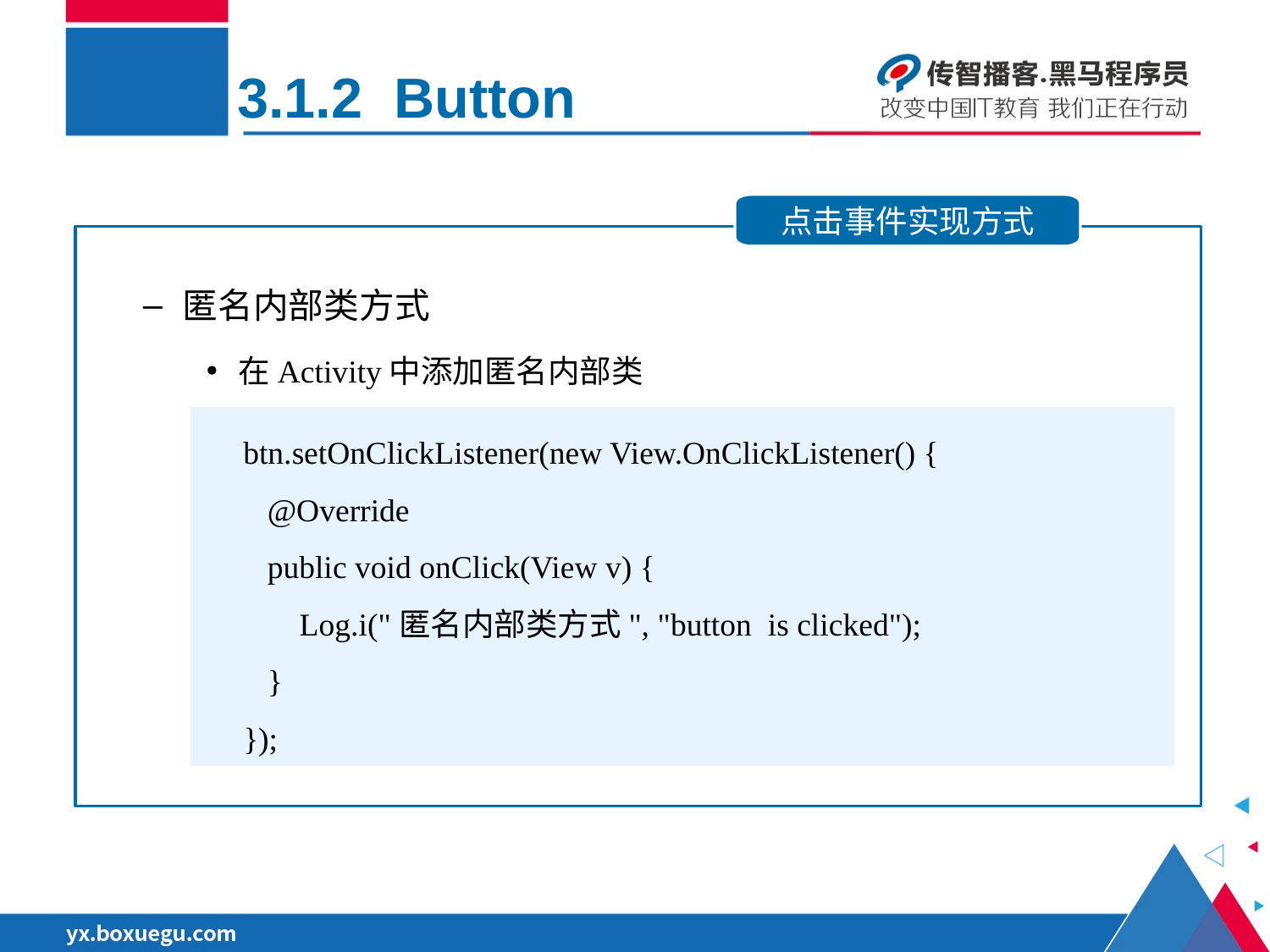

3.1.2  Button

点击事件实现方式

匿名内部类方式
在Activity中添加匿名内部类
     btn.setOnClickListener(new View.OnClickListener() {
        @Override
        public void onClick(View v) {
            Log.i("匿名内部类方式", "button  is clicked");
        }
     });